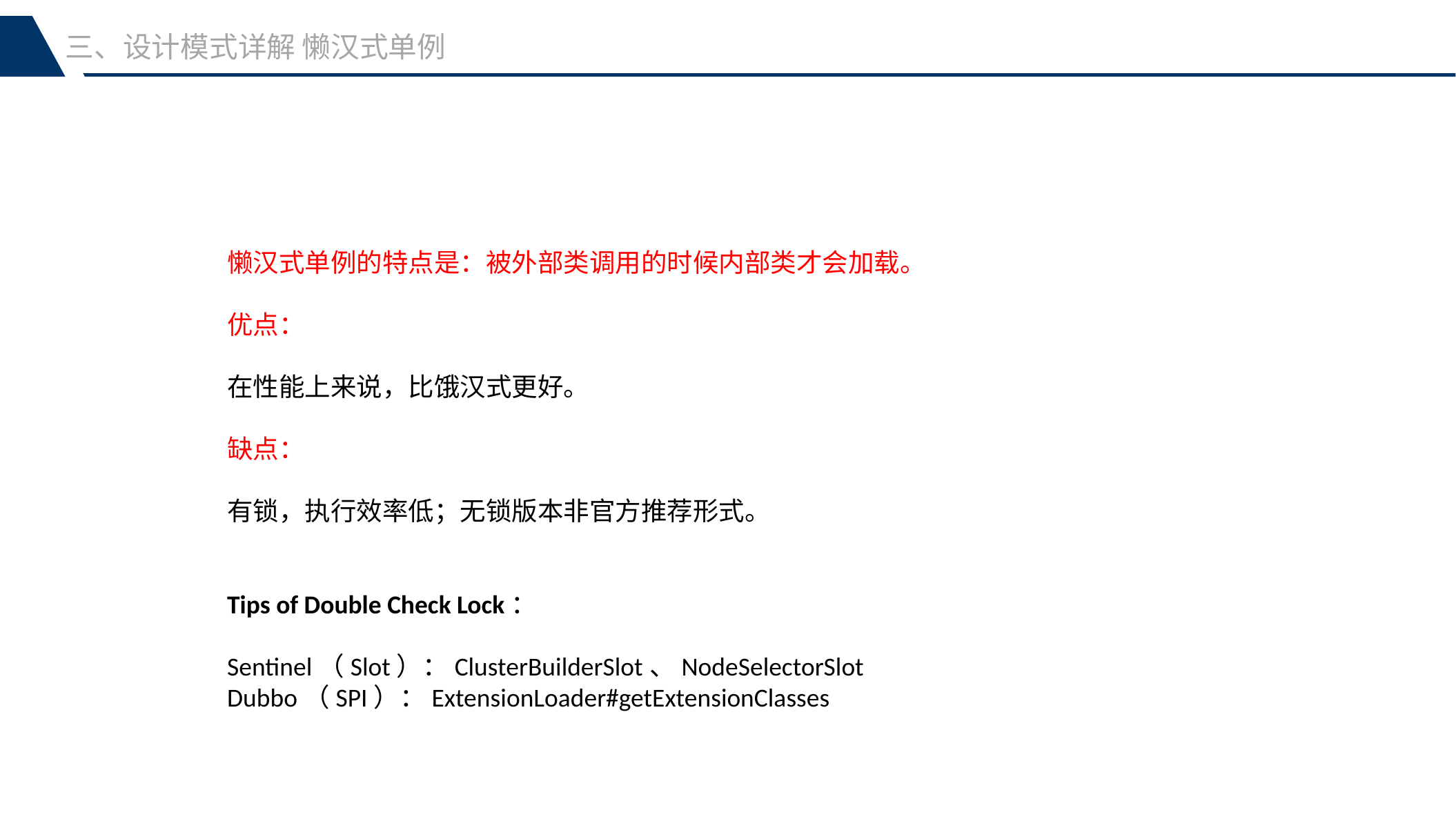

三、设计模式详解 懒汉式单例

懒汉式单例的特点是：被外部类调用的时候内部类才会加载。

优点：

在性能上来说，比饿汉式更好。

缺点：

有锁，执行效率低；无锁版本非官方推荐形式。

Tips of Double Check Lock：

Sentinel（Slot）：ClusterBuilderSlot、NodeSelectorSlot
Dubbo（SPI）：ExtensionLoader#getExtensionClasses